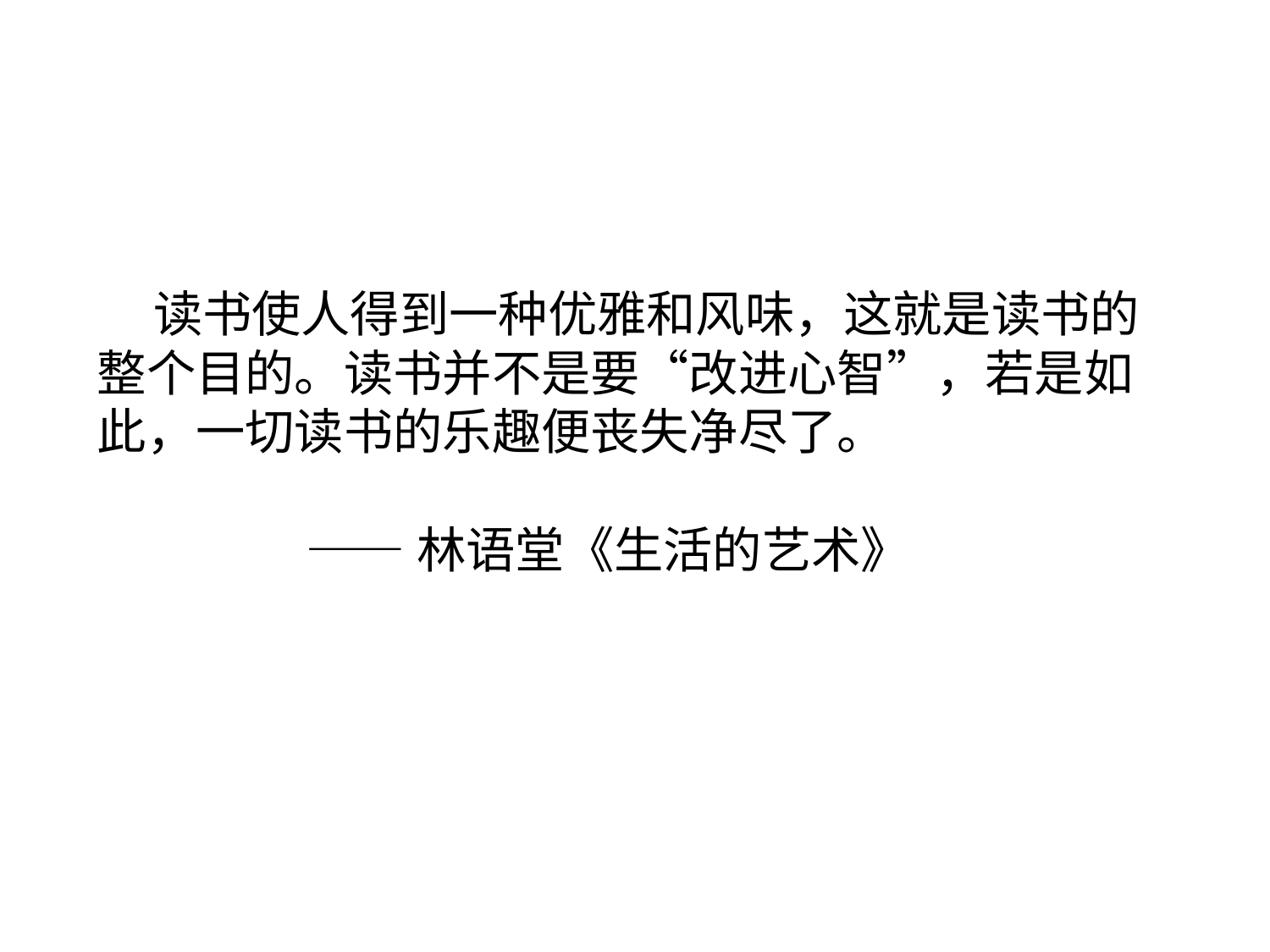

读书使人得到一种优雅和风味，这就是读书的整个目的。读书并不是要“改进心智”，若是如此，一切读书的乐趣便丧失净尽了。

                   ——林语堂《生活的艺术》